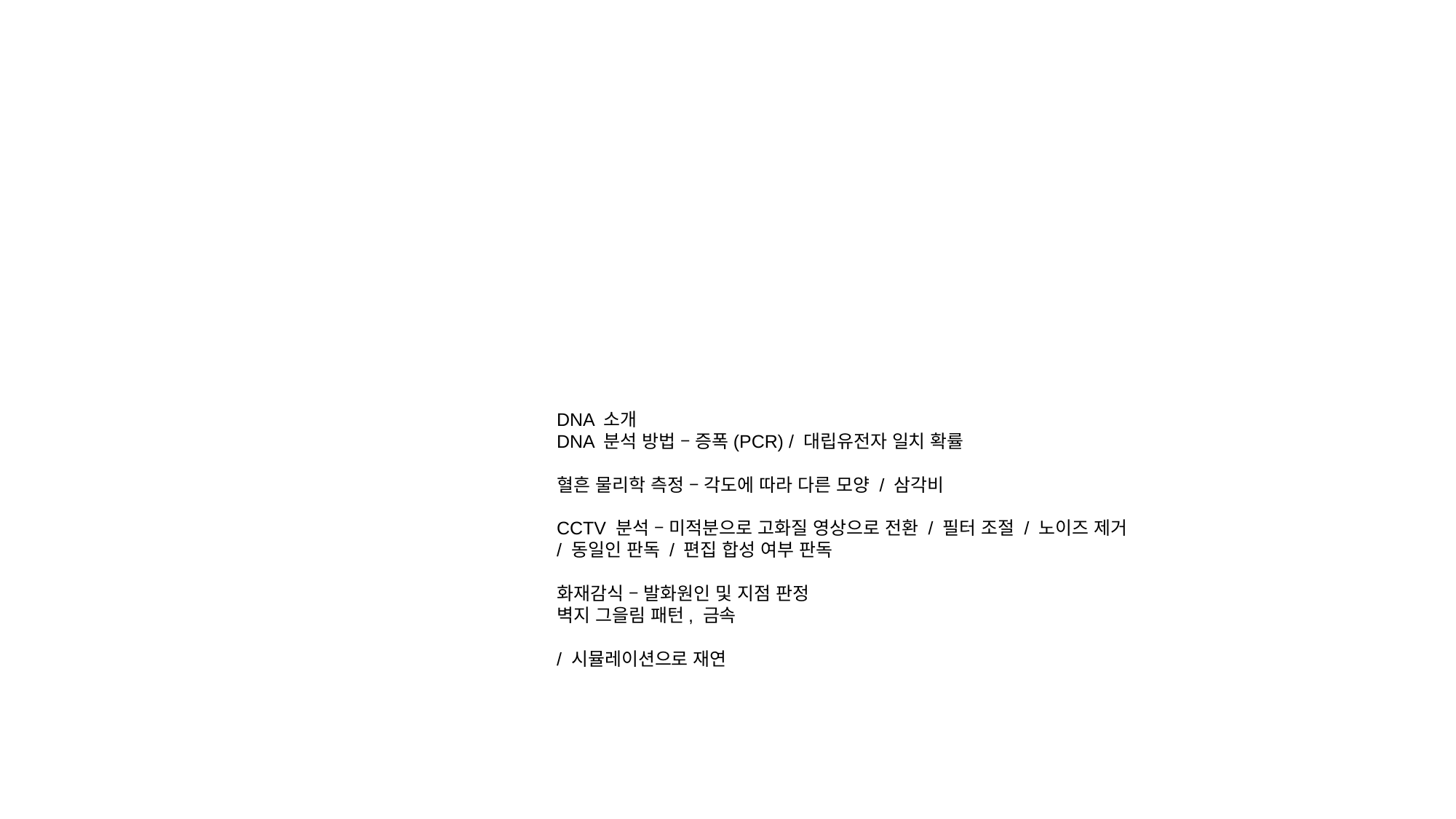

DNA 소개
DNA 분석 방법 – 증폭(PCR) / 대립유전자 일치 확률

혈흔 물리학 측정 – 각도에 따라 다른 모양 / 삼각비

CCTV 분석 – 미적분으로 고화질 영상으로 전환 / 필터 조절 / 노이즈 제거 / 동일인 판독 / 편집 합성 여부 판독

화재감식 – 발화원인 및 지점 판정
벽지 그을림 패턴, 금속

/ 시뮬레이션으로 재연